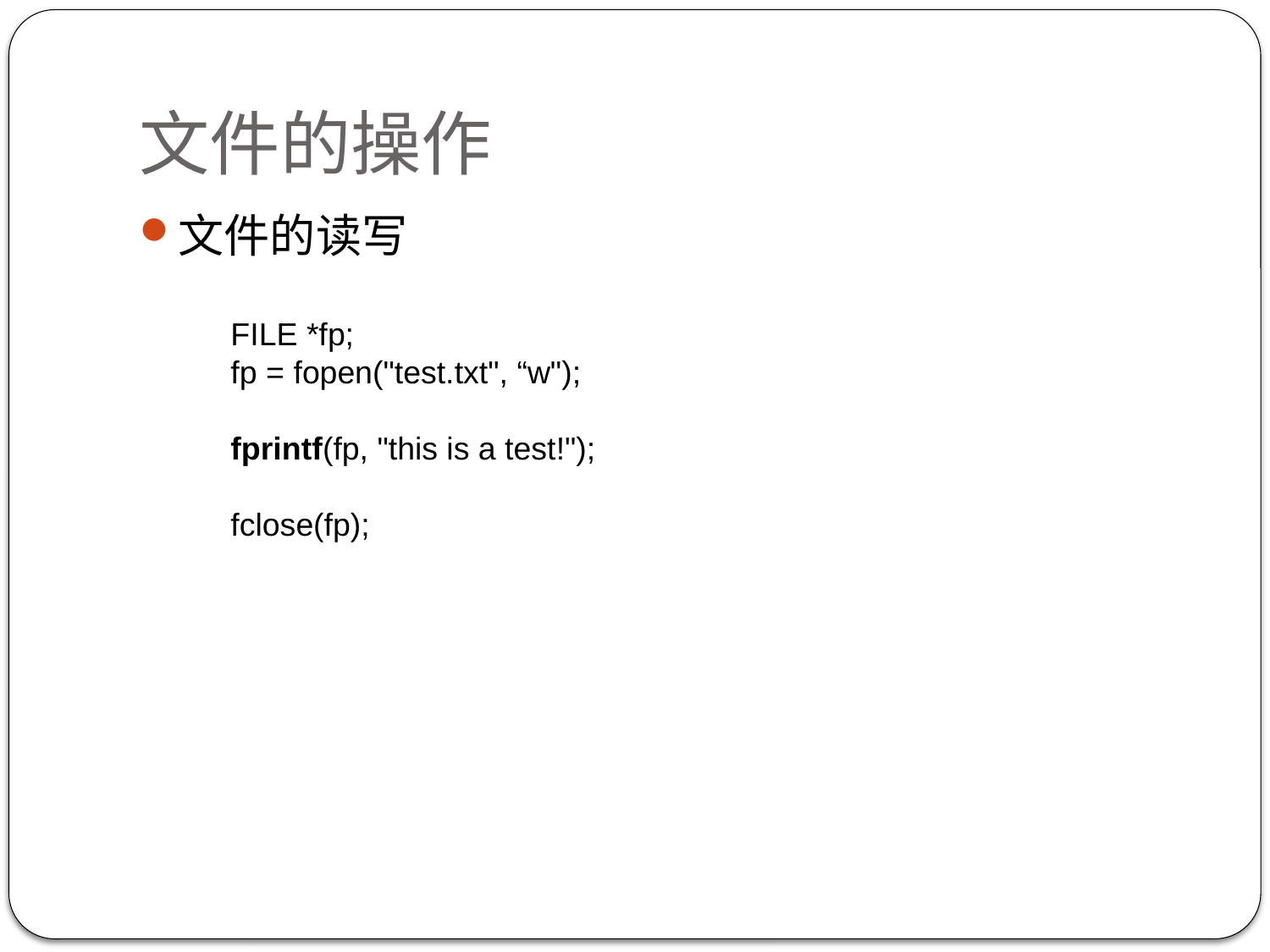

# 文件的操作
文件的读写

FILE *fp;
fp = fopen("test.txt", “w");

fprintf(fp, "this is a test!");

fclose(fp);